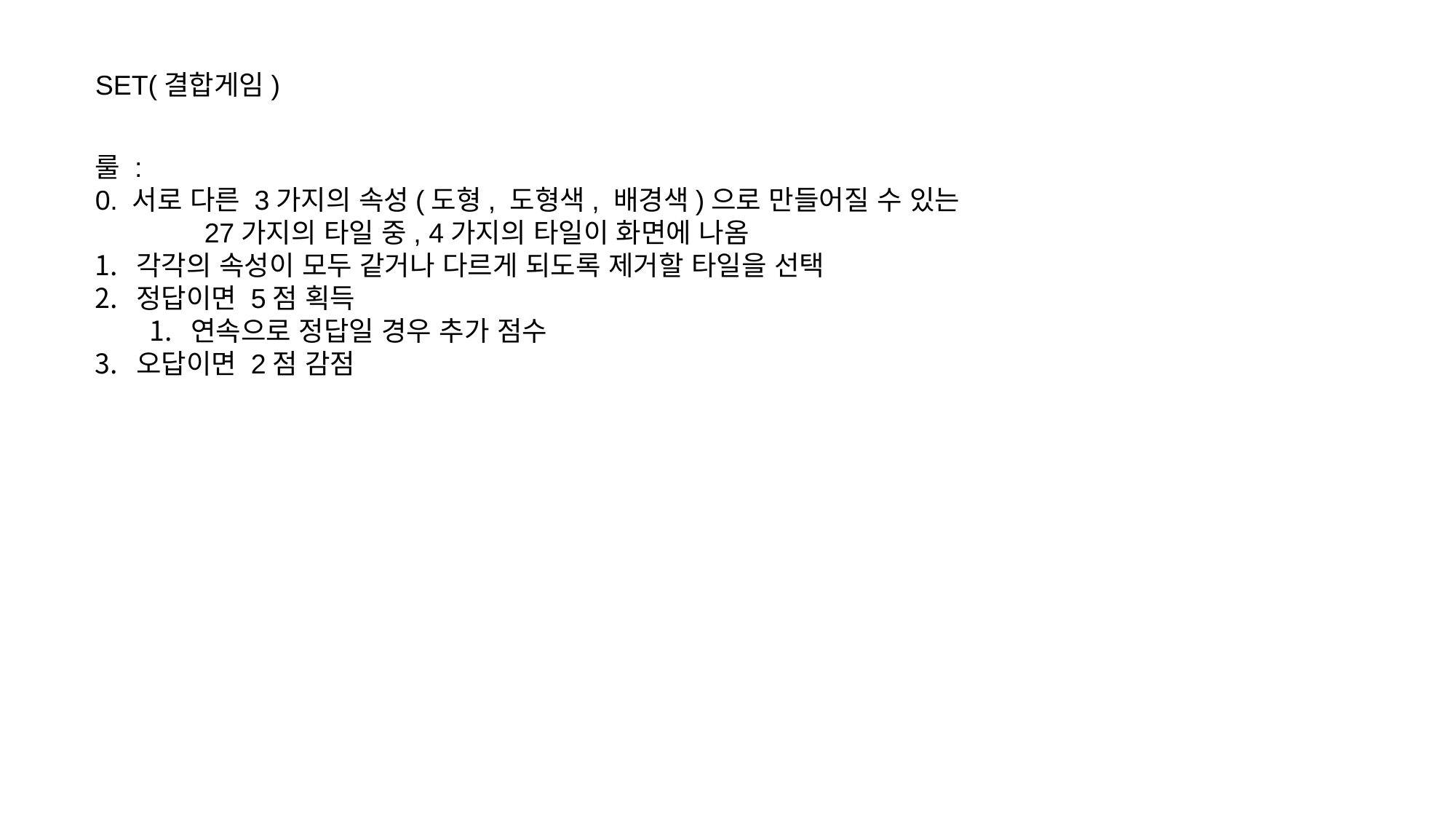

SET(결합게임)
룰 :
0. 서로 다른 3가지의 속성(도형, 도형색, 배경색)으로 만들어질 수 있는
	27가지의 타일 중, 4가지의 타일이 화면에 나옴
각각의 속성이 모두 같거나 다르게 되도록 제거할 타일을 선택
정답이면 5점 획득
연속으로 정답일 경우 추가 점수
오답이면 2점 감점